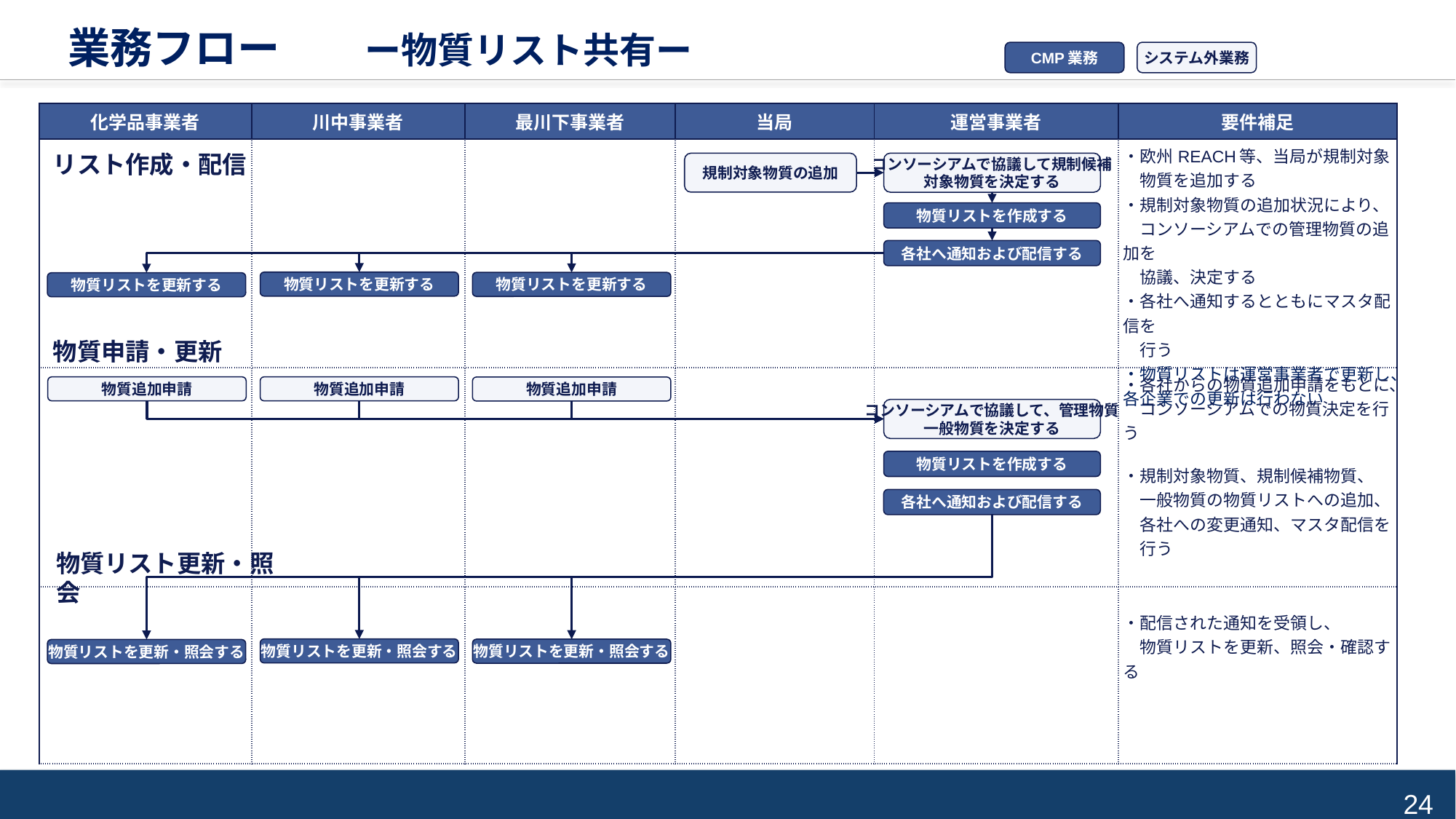

業務フロー　　ー物質リスト共有ー
CMP業務
システム外業務
| 化学品事業者 | 川中事業者 | 最川下事業者 | 当局 | 運営事業者 | 要件補足 |
| --- | --- | --- | --- | --- | --- |
|  |  |  |  |  | ・欧州REACH等、当局が規制対象 　物質を追加する ・規制対象物質の追加状況により、 　コンソーシアムでの管理物質の追加を 　協議、決定する ・各社へ通知するとともにマスタ配信を 　行う ・物質リストは運営事業者で更新し、各企業での更新は行わない |
|  |  |  |  |  | ・各社からの物質追加申請をもとに、 　コンソーシアムでの物質決定を行う ・規制対象物質、規制候補物質、 　一般物質の物質リストへの追加、 　各社への変更通知、マスタ配信を 　行う |
|  |  |  |  |  | ・配信された通知を受領し、 　物質リストを更新、照会・確認する |
リスト作成・配信
コンソーシアムで協議して規制候補
対象物質を決定する
規制対象物質の追加
物質リストを作成する
各社へ通知および配信する
物質リストを更新する
物質リストを更新する
物質リストを更新する
物質申請・更新
物質追加申請
物質追加申請
物質追加申請
コンソーシアムで協議して、管理物質
一般物質を決定する
物質リストを作成する
各社へ通知および配信する
物質リスト更新・照会
物質リストを更新・照会する
物質リストを更新・照会する
物質リストを更新・照会する